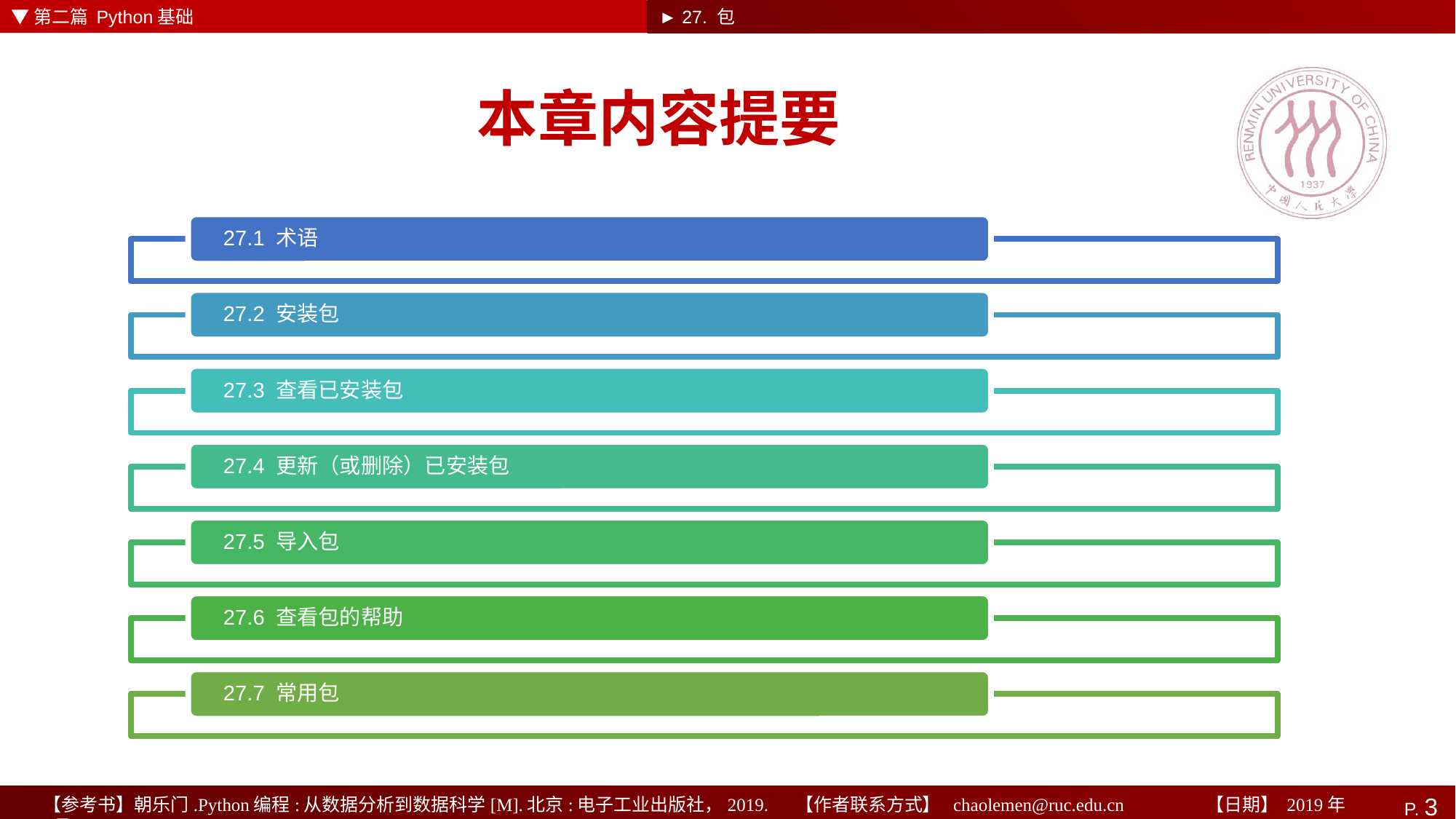

▼第二篇 Python基础
► 27. 包
# 本章内容提要
27.1 术语
27.2 安装包
27.3 查看已安装包
27.4 更新（或删除）已安装包
27.5 导入包
27.6 查看包的帮助
27.7 常用包